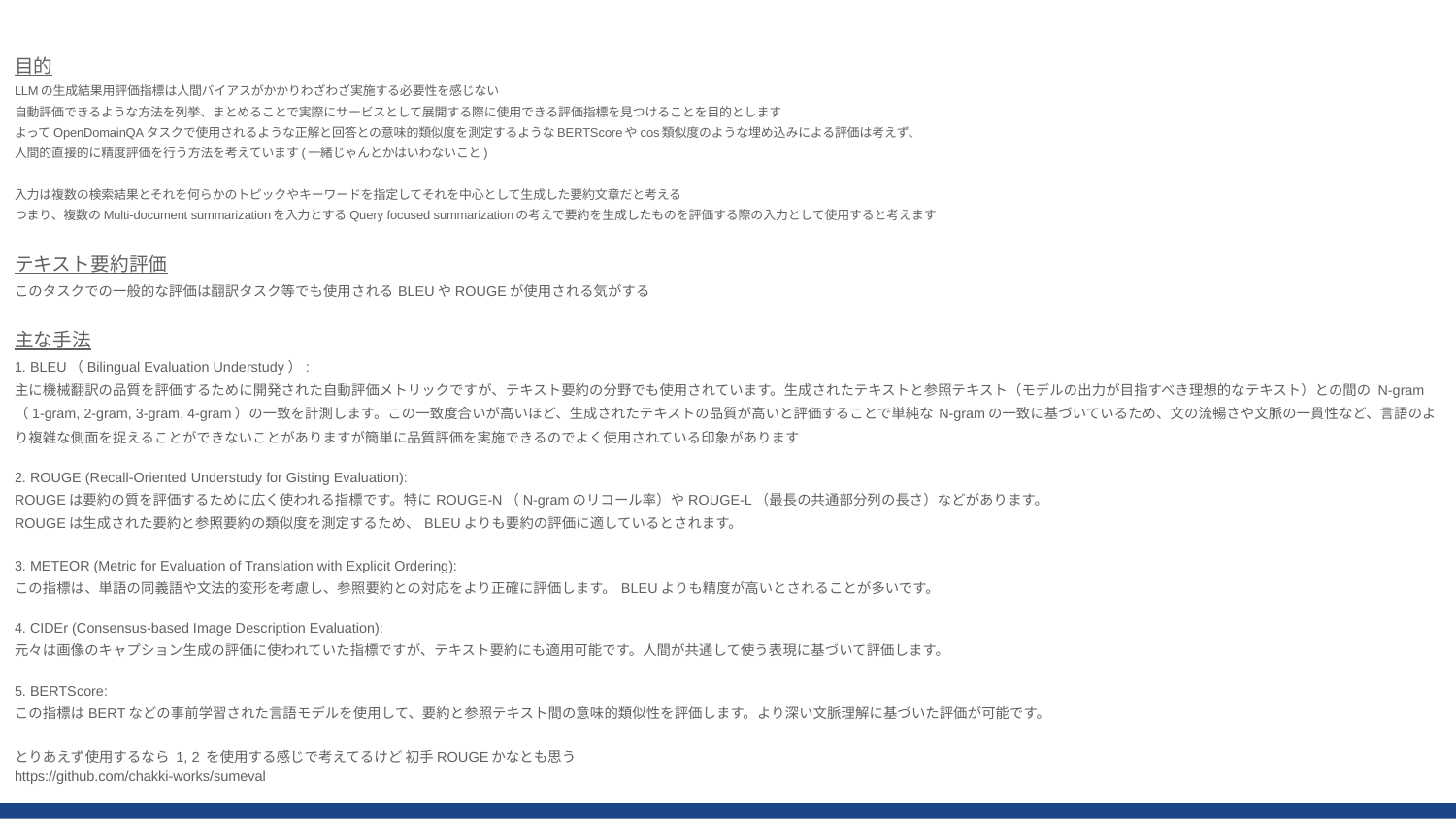

目的
LLMの生成結果用評価指標は人間バイアスがかかりわざわざ実施する必要性を感じない
自動評価できるような方法を列挙、まとめることで実際にサービスとして展開する際に使用できる評価指標を見つけることを目的とします
よってOpenDomainQAタスクで使用されるような正解と回答との意味的類似度を測定するようなBERTScoreやcos類似度のような埋め込みによる評価は考えず、
人間的直接的に精度評価を行う方法を考えています(一緒じゃんとかはいわないこと)
入力は複数の検索結果とそれを何らかのトピックやキーワードを指定してそれを中心として生成した要約文章だと考える
つまり、複数のMulti-document summarizationを入力とするQuery focused summarizationの考えで要約を生成したものを評価する際の入力として使用すると考えます
テキスト要約評価
このタスクでの一般的な評価は翻訳タスク等でも使用されるBLEUやROUGEが使用される気がする
主な手法
1. BLEU（Bilingual Evaluation Understudy）:
主に機械翻訳の品質を評価するために開発された自動評価メトリックですが、テキスト要約の分野でも使用されています。生成されたテキストと参照テキスト（モデルの出力が目指すべき理想的なテキスト）との間のN-gram（1-gram, 2-gram, 3-gram, 4-gram）の一致を計測します。この一致度合いが高いほど、生成されたテキストの品質が高いと評価することで単純なN-gramの一致に基づいているため、文の流暢さや文脈の一貫性など、言語のより複雑な側面を捉えることができないことがありますが簡単に品質評価を実施できるのでよく使用されている印象があります
2. ROUGE (Recall-Oriented Understudy for Gisting Evaluation):
ROUGEは要約の質を評価するために広く使われる指標です。特にROUGE-N（N-gramのリコール率）やROUGE-L（最長の共通部分列の長さ）などがあります。
ROUGEは生成された要約と参照要約の類似度を測定するため、BLEUよりも要約の評価に適しているとされます。
3. METEOR (Metric for Evaluation of Translation with Explicit Ordering):
この指標は、単語の同義語や文法的変形を考慮し、参照要約との対応をより正確に評価します。BLEUよりも精度が高いとされることが多いです。
4. CIDEr (Consensus-based Image Description Evaluation):
元々は画像のキャプション生成の評価に使われていた指標ですが、テキスト要約にも適用可能です。人間が共通して使う表現に基づいて評価します。
5. BERTScore:
この指標はBERTなどの事前学習された言語モデルを使用して、要約と参照テキスト間の意味的類似性を評価します。より深い文脈理解に基づいた評価が可能です。
とりあえず使用するなら 1, 2 を使用する感じで考えてるけど 初手ROUGEかなとも思う
https://github.com/chakki-works/sumeval